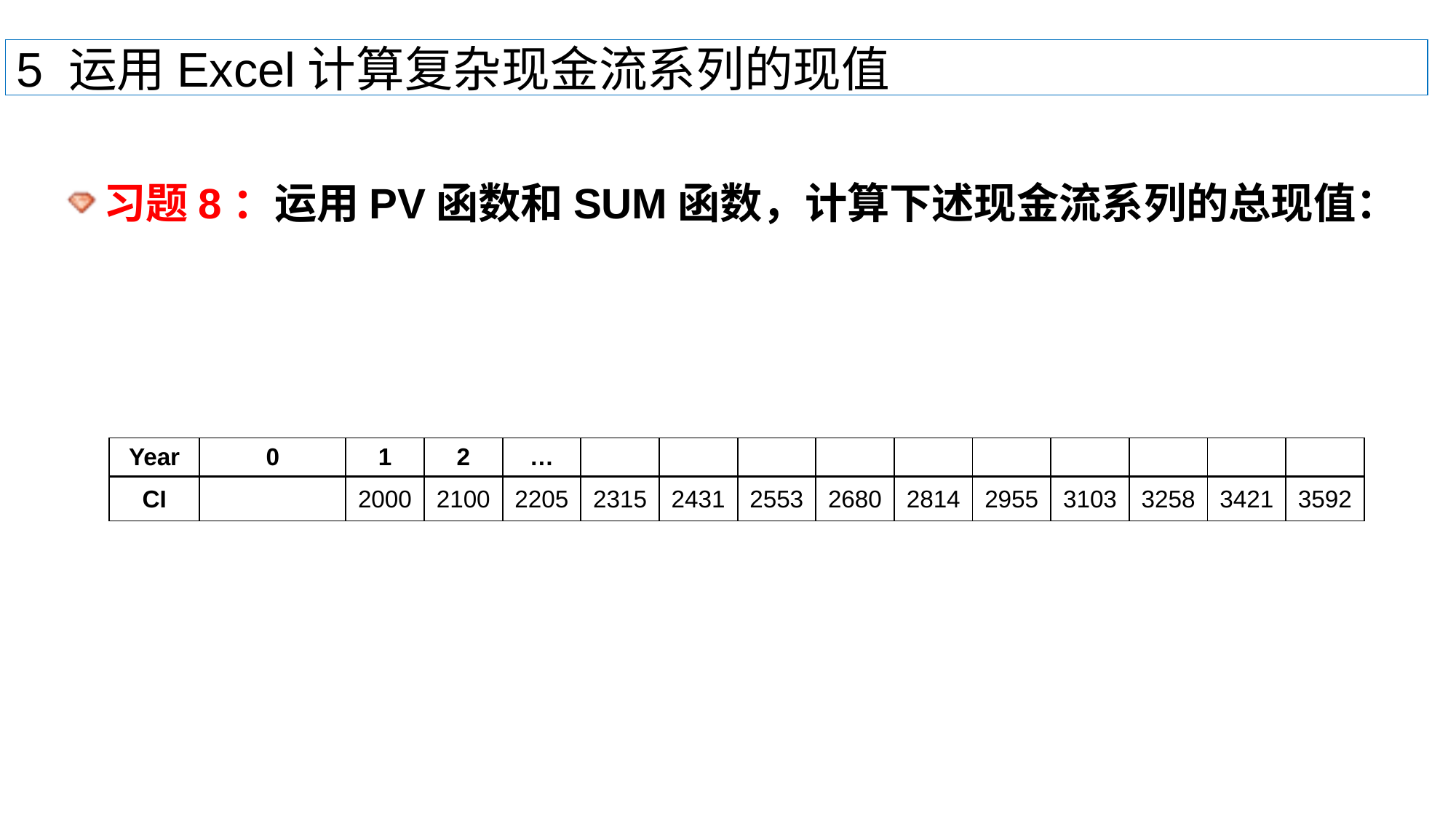

# 5 运用Excel计算复杂现金流系列的现值
习题8：运用PV函数和SUM函数，计算下述现金流系列的总现值：

| Year | 0 | 1 | 2 | … |  |  |  |  |  |  |  |  |  |  |
| --- | --- | --- | --- | --- | --- | --- | --- | --- | --- | --- | --- | --- | --- | --- |
| CI |  | 2000 | 2100 | 2205 | 2315 | 2431 | 2553 | 2680 | 2814 | 2955 | 3103 | 3258 | 3421 | 3592 |